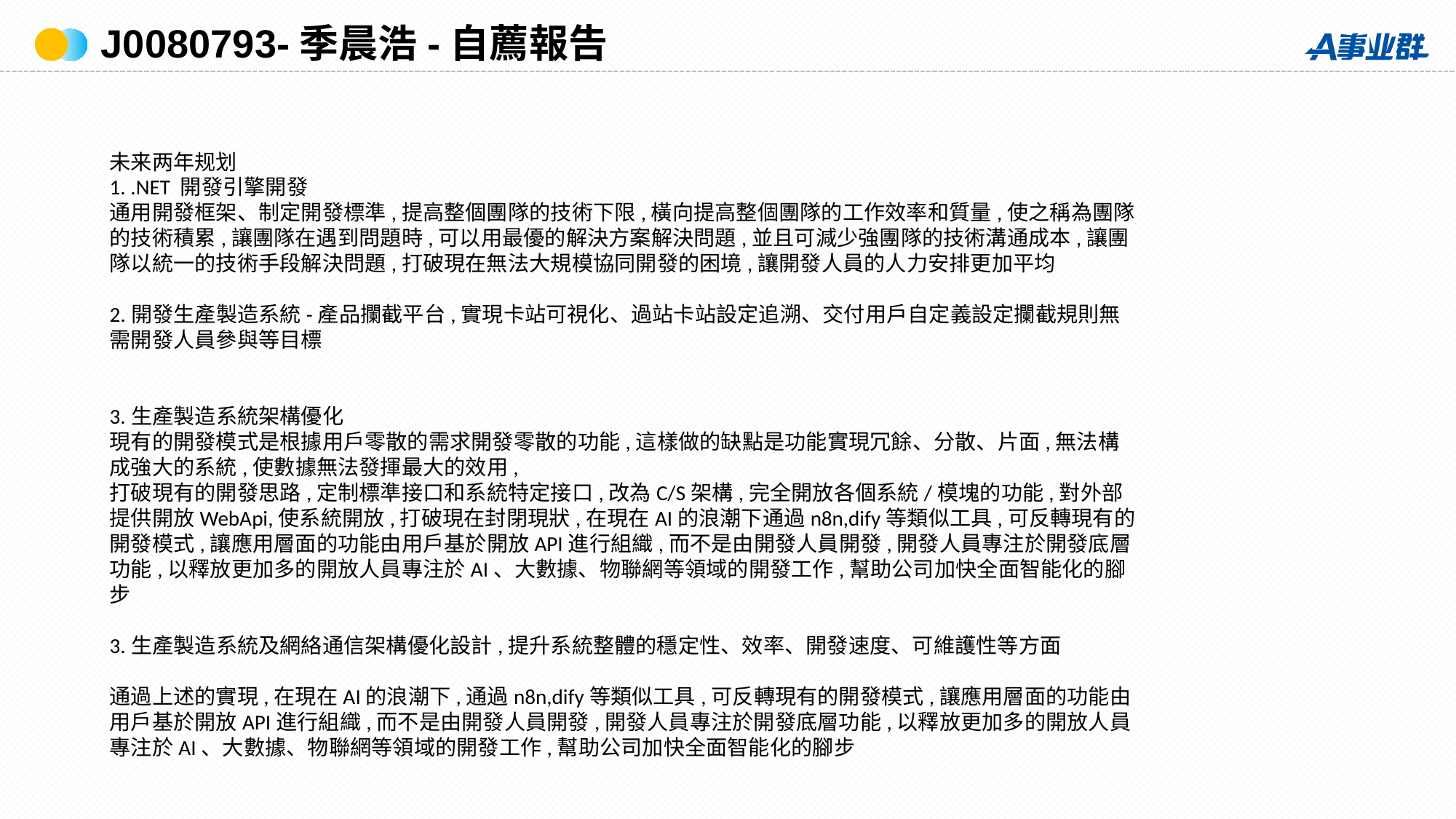

J0080793-季晨浩-自薦報告
未来两年规划
1. .NET 開發引擎開發
通用開發框架、制定開發標準,提高整個團隊的技術下限,橫向提高整個團隊的工作效率和質量,使之稱為團隊的技術積累,讓團隊在遇到問題時,可以用最優的解決方案解決問題,並且可減少強團隊的技術溝通成本,讓團隊以統一的技術手段解決問題,打破現在無法大規模協同開發的困境,讓開發人員的人力安排更加平均

2.開發生產製造系統-產品攔截平台,實現卡站可視化、過站卡站設定追溯、交付用戶自定義設定攔截規則無需開發人員參與等目標

3.生產製造系統架構優化
現有的開發模式是根據用戶零散的需求開發零散的功能,這樣做的缺點是功能實現冗餘、分散、片面,無法構成強大的系統,使數據無法發揮最大的效用,
打破現有的開發思路,定制標準接口和系統特定接口,改為C/S架構,完全開放各個系統/模塊的功能,對外部提供開放WebApi,使系統開放,打破現在封閉現狀,在現在AI的浪潮下通過n8n,dify等類似工具,可反轉現有的開發模式,讓應用層面的功能由用戶基於開放API進行組織,而不是由開發人員開發,開發人員專注於開發底層功能,以釋放更加多的開放人員專注於AI、大數據、物聯網等領域的開發工作,幫助公司加快全面智能化的腳步

3.生產製造系統及網絡通信架構優化設計,提升系統整體的穩定性、效率、開發速度、可維護性等方面

通過上述的實現,在現在AI的浪潮下,通過n8n,dify等類似工具,可反轉現有的開發模式,讓應用層面的功能由用戶基於開放API進行組織,而不是由開發人員開發,開發人員專注於開發底層功能,以釋放更加多的開放人員專注於AI、大數據、物聯網等領域的開發工作,幫助公司加快全面智能化的腳步